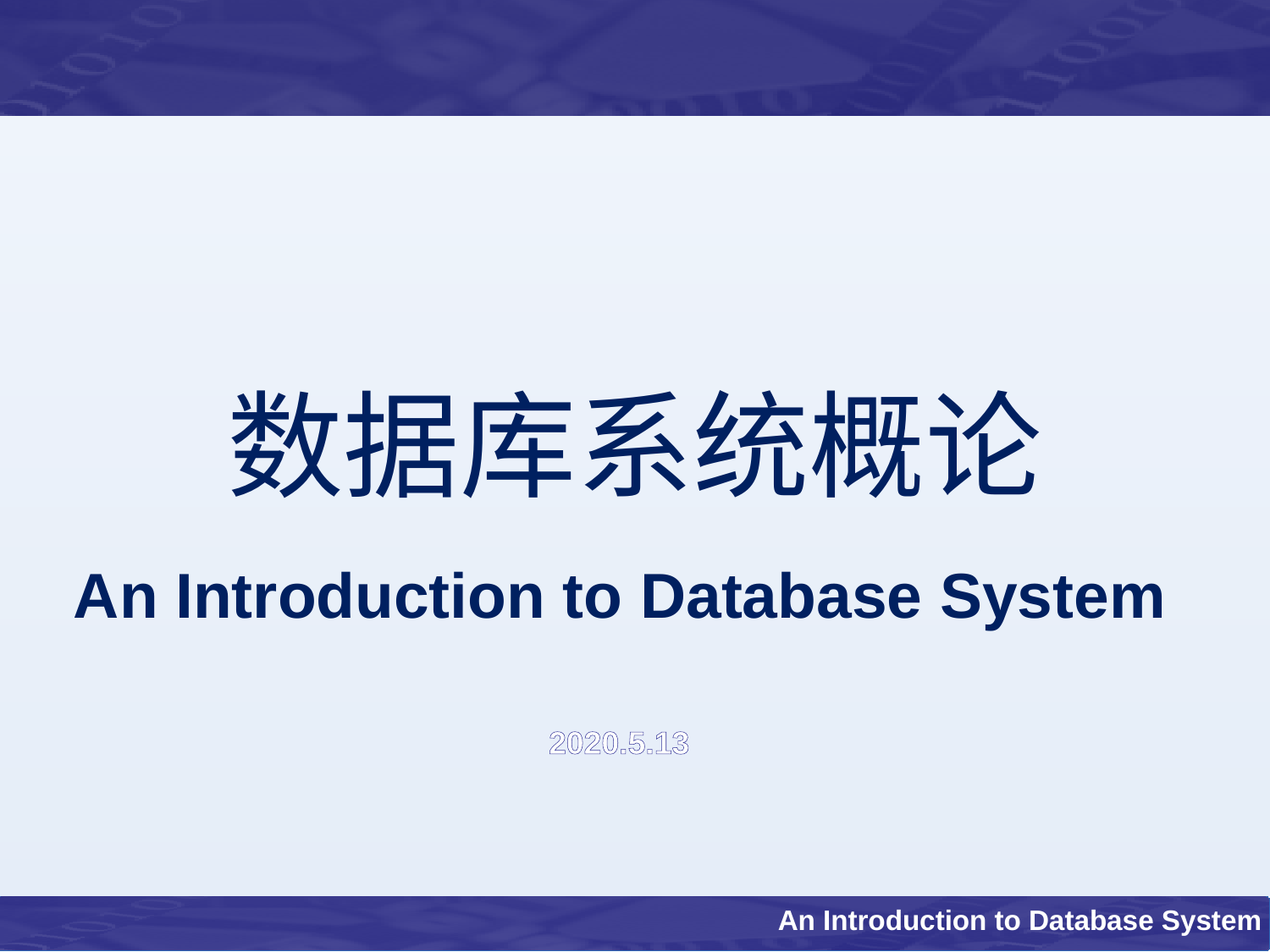

数据库系统概论
An Introduction to Database System
2020.5.13